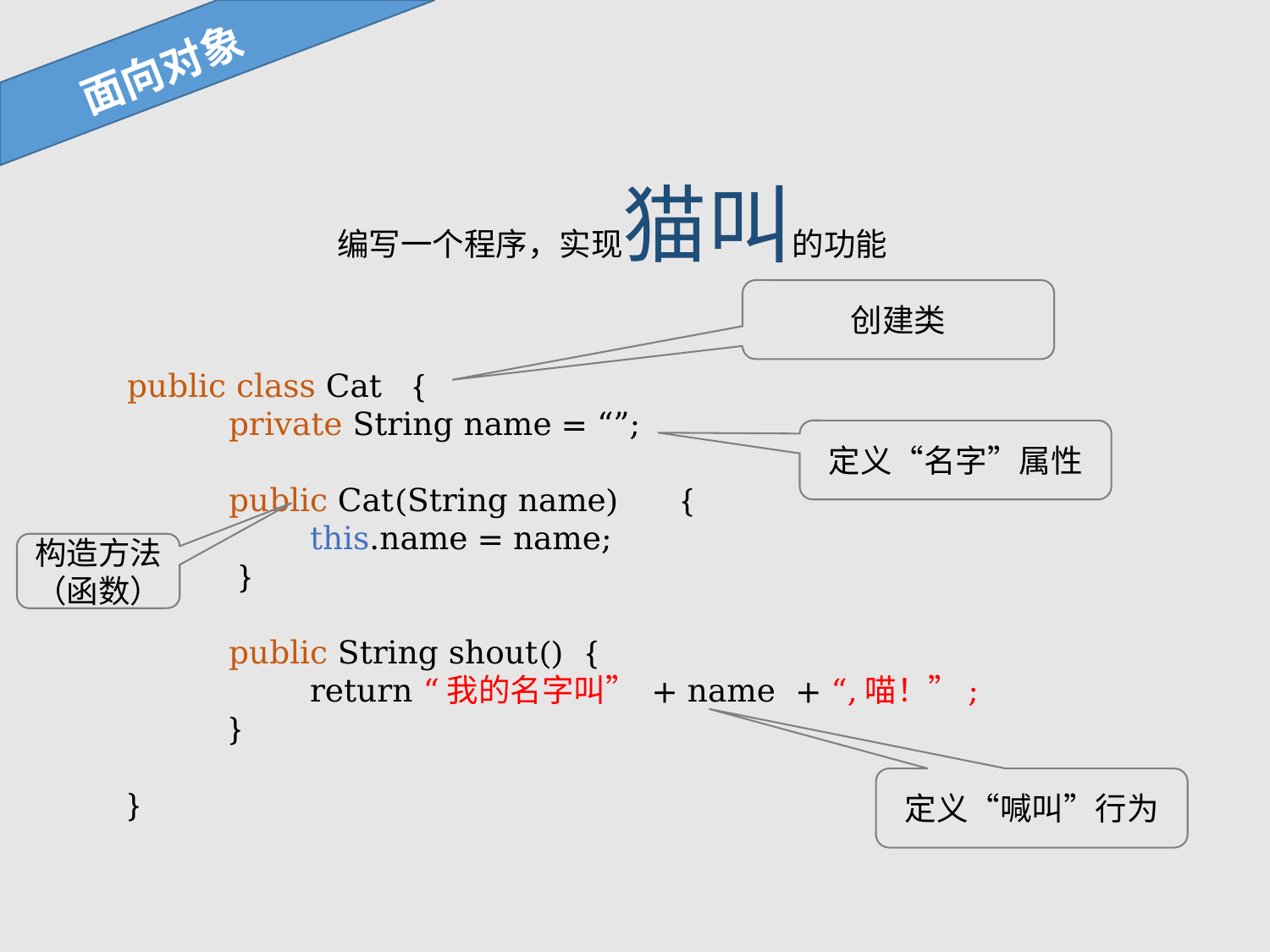

面向对象
编写一个程序，实现猫叫的功能
创建类
public class Cat   {
          private String name = “”;

          public Cat(String name)      {
                  this.name = name;
           }

          public String shout()  {
                  return “我的名字叫” + name  + “,喵！”;
          }

}
定义“名字”属性
构造方法（函数）
定义“喊叫”行为